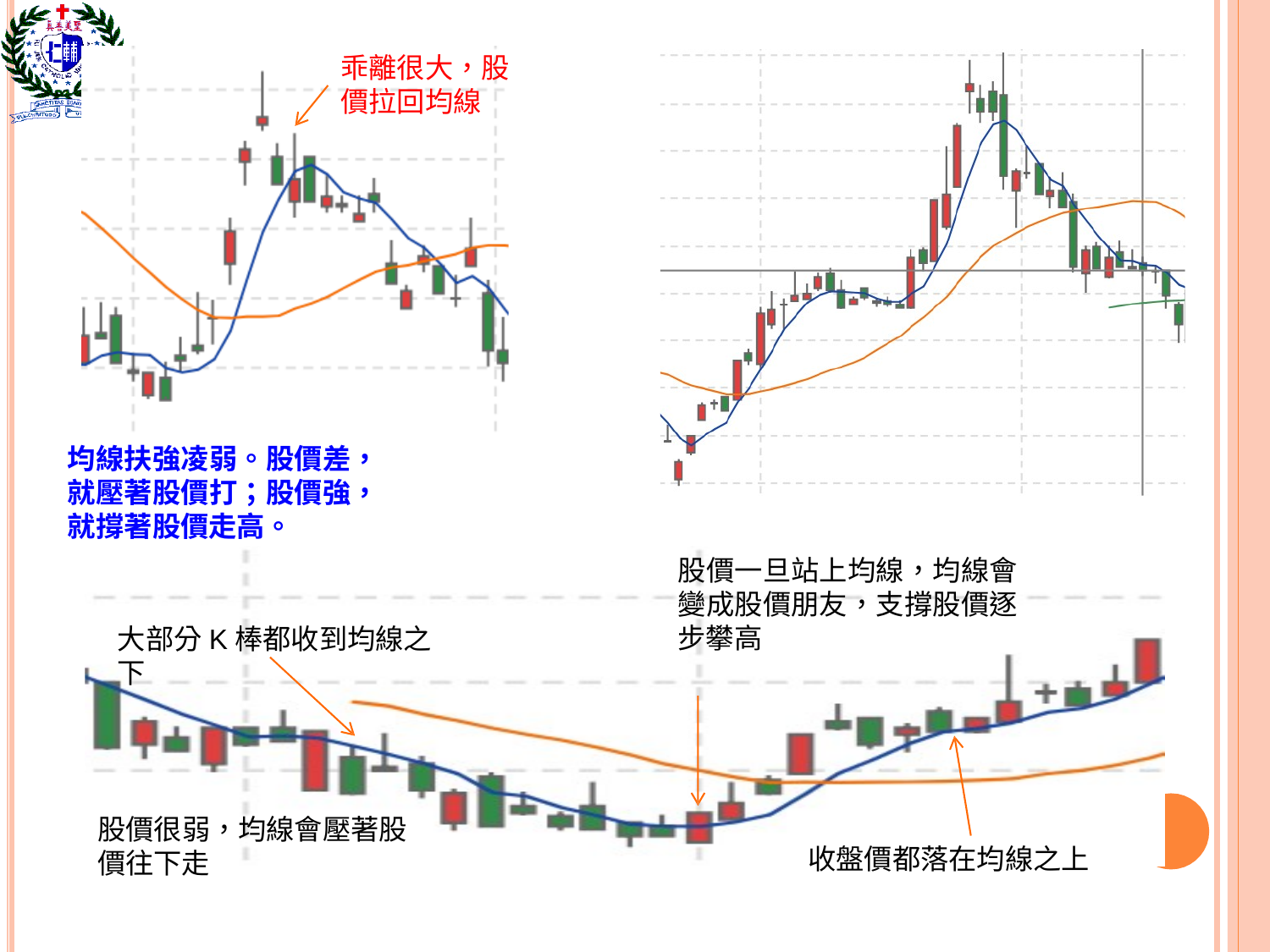

乖離很大，股
價拉回均線

均線扶強凌弱。股價差， 就壓著股價打；股價強， 就撐著股價走高。

股價一旦站上均線，均線會 變成股價朋友，支撐股價逐 步攀高
大部分K棒都收到均線之下

股價很弱，均線會壓著股 價往下走
收盤價都落在均線之上